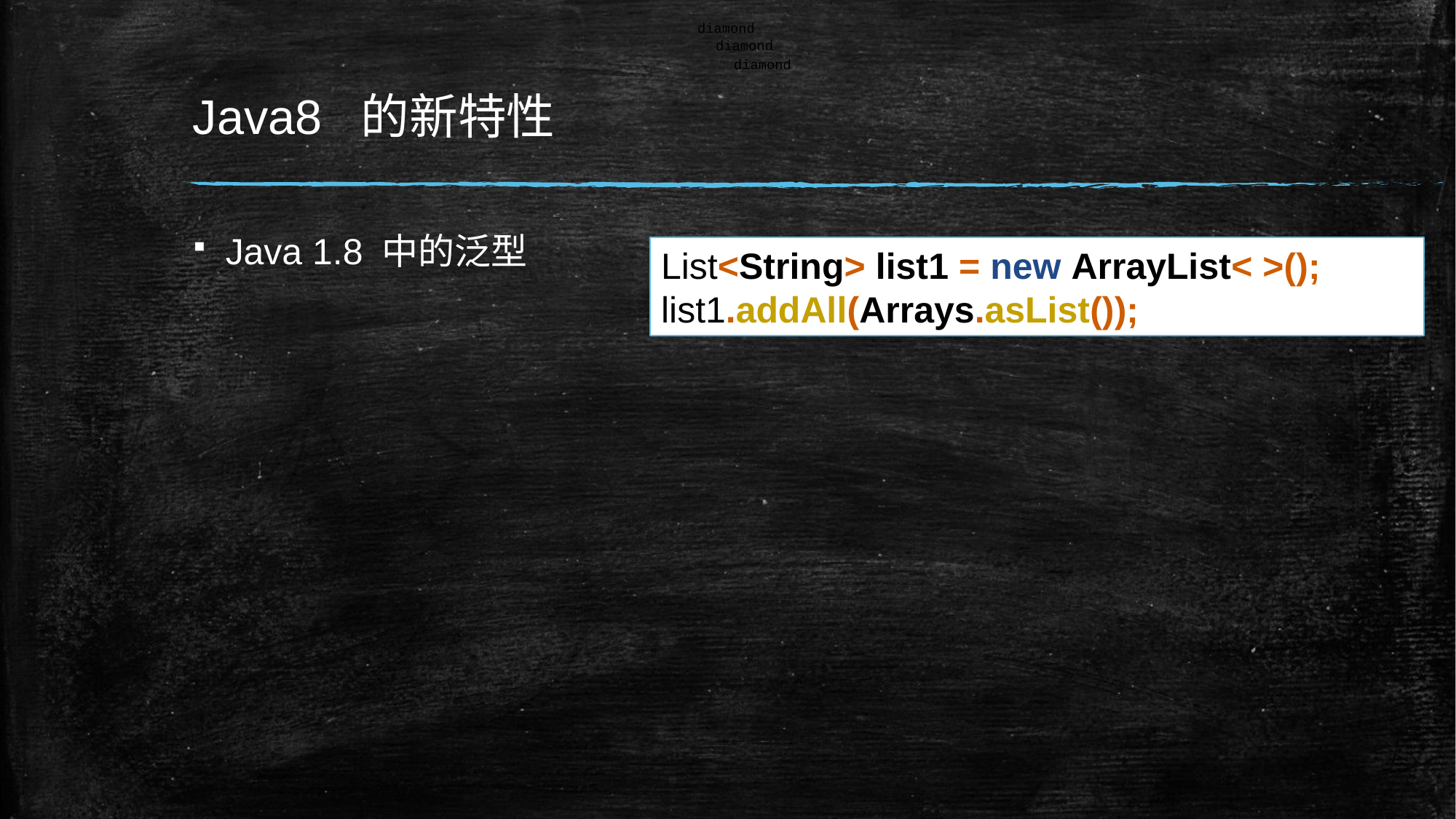

diamond
diamond
# Java8  的新特性
diamond
Java 1.8 中的泛型
List<String> list1 = new ArrayList< >();
list1.addAll(Arrays.asList());